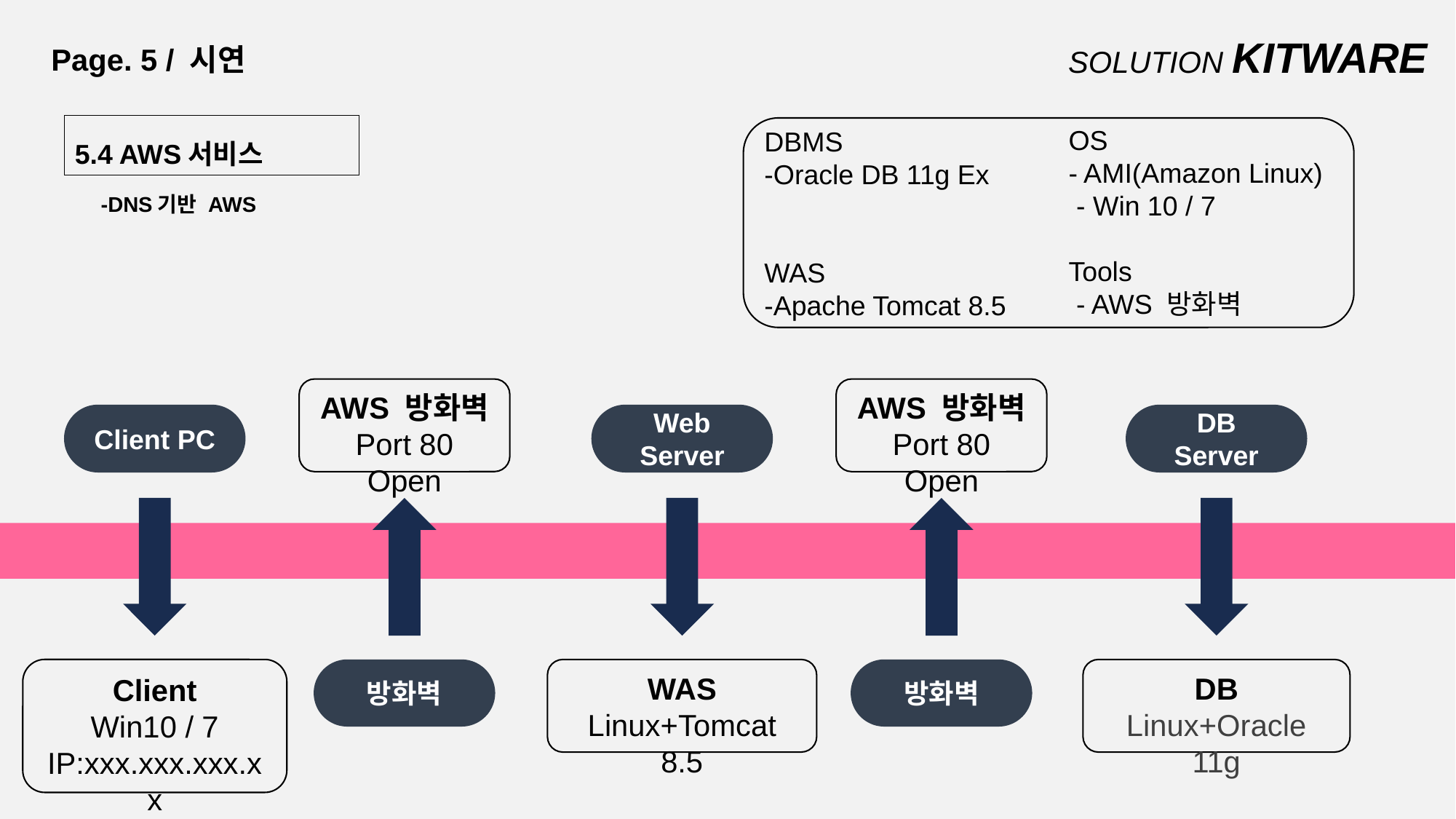

SOLUTION KITWARE
Page. 5 / 시연
5.4 AWS서비스
DBMS
-Oracle DB 11g Ex

WAS
-Apache Tomcat 8.5
OS
- AMI(Amazon Linux)
 - Win 10 / 7

Tools
 - AWS 방화벽
-DNS기반 AWS
AWS 방화벽
Port 80 Open
AWS 방화벽
Port 80 Open
Client PC
Web Server
DB
Server

Client
Win10 / 7
IP:xxx.xxx.xxx.xx
방화벽
WAS
Linux+Tomcat 8.5
방화벽
DB
Linux+Oracle 11g